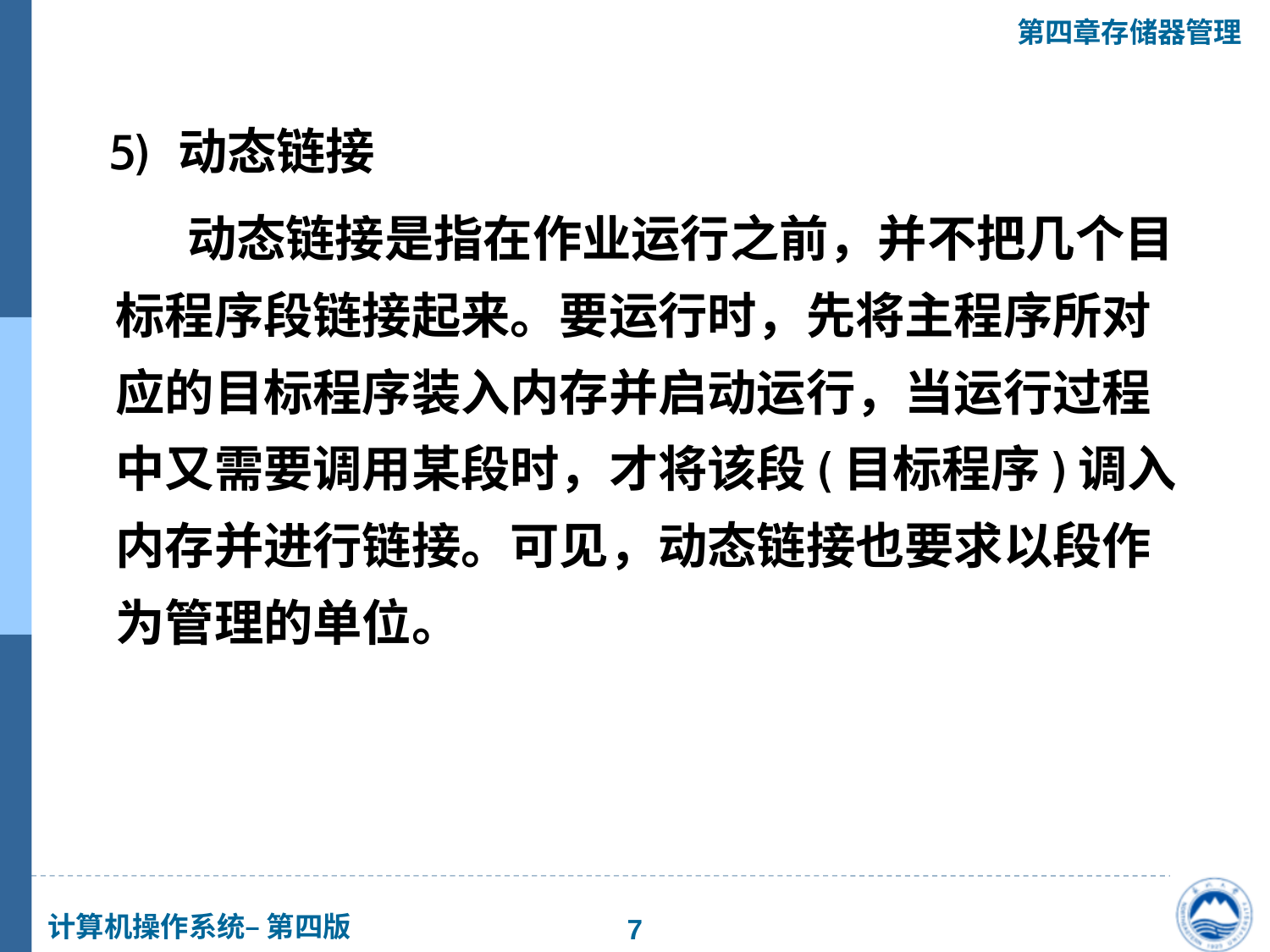

5) 动态链接
　　 动态链接是指在作业运行之前，并不把几个目标程序段链接起来。要运行时，先将主程序所对应的目标程序装入内存并启动运行，当运行过程中又需要调用某段时，才将该段(目标程序)调入内存并进行链接。可见，动态链接也要求以段作为管理的单位。